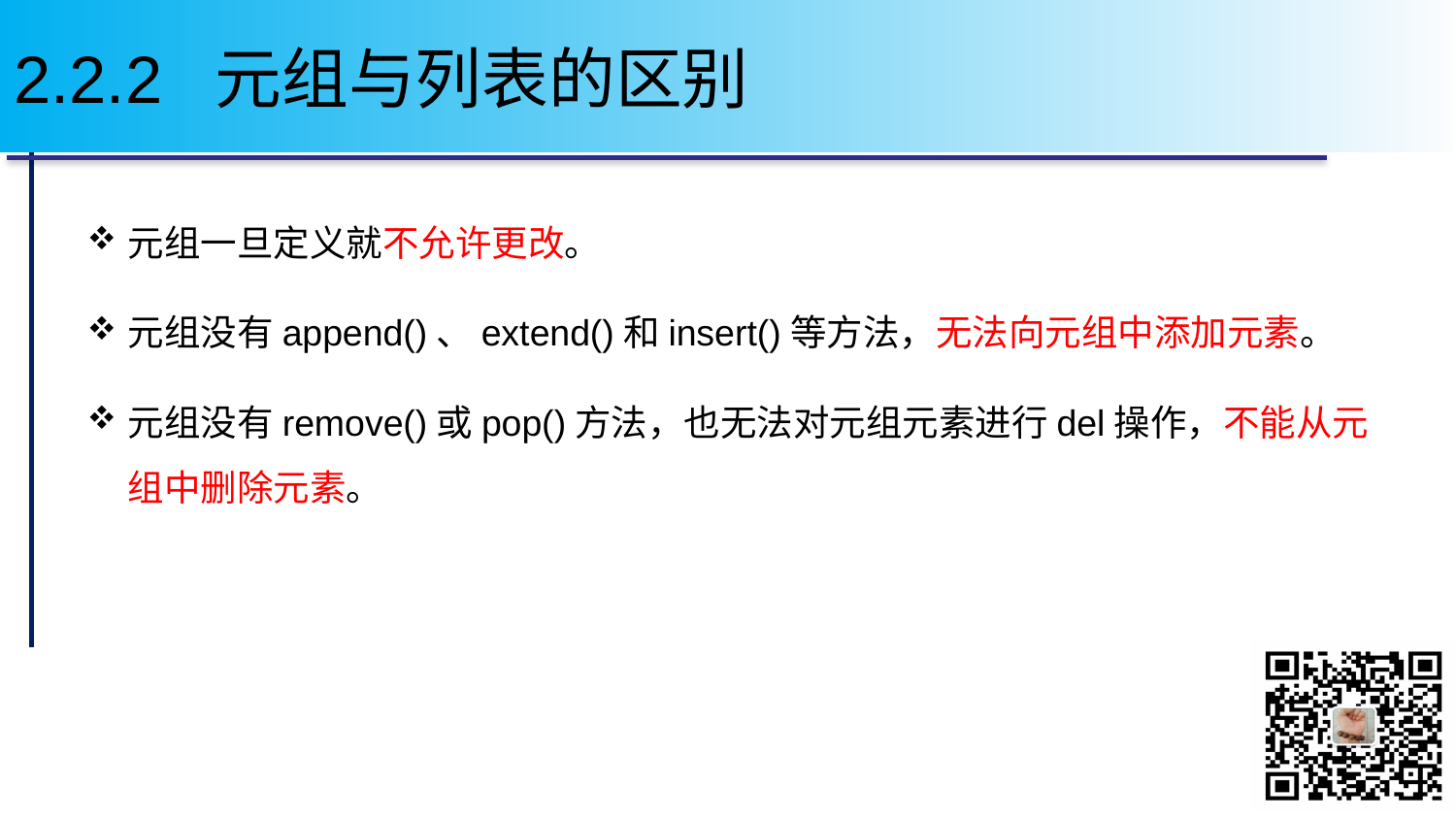

# 2.2.2  元组与列表的区别
元组一旦定义就不允许更改。
元组没有append()、extend()和insert()等方法，无法向元组中添加元素。
元组没有remove()或pop()方法，也无法对元组元素进行del操作，不能从元组中删除元素。